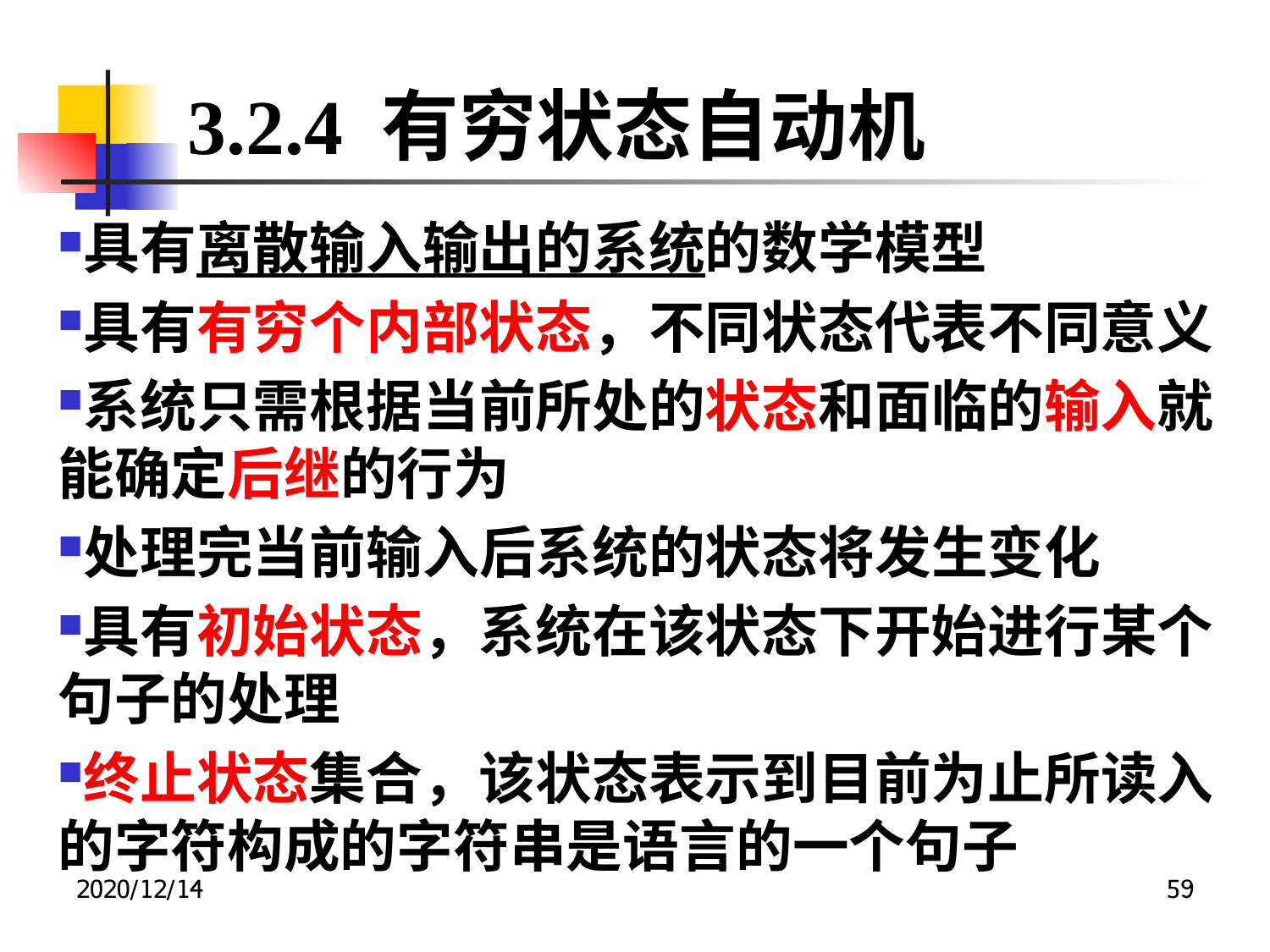

3.2.4 有穷状态自动机
具有离散输入输出的系统的数学模型
具有有穷个内部状态，不同状态代表不同意义
系统只需根据当前所处的状态和面临的输入就能确定后继的行为
处理完当前输入后系统的状态将发生变化
具有初始状态，系统在该状态下开始进行某个句子的处理
终止状态集合，该状态表示到目前为止所读入的字符构成的字符串是语言的一个句子
2020/12/14
59